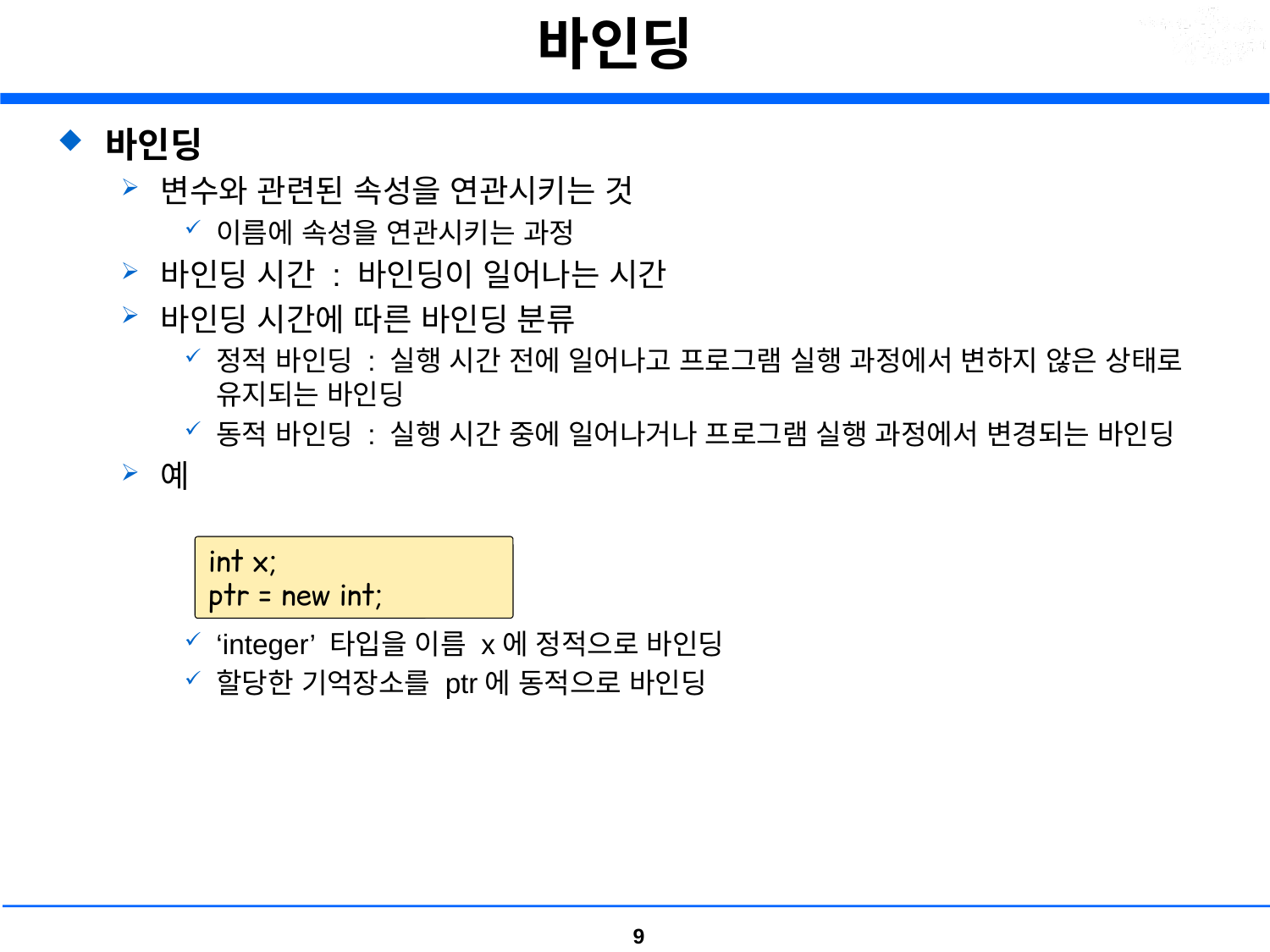

# 바인딩
바인딩
변수와 관련된 속성을 연관시키는 것
이름에 속성을 연관시키는 과정
바인딩 시간 : 바인딩이 일어나는 시간
바인딩 시간에 따른 바인딩 분류
정적 바인딩 : 실행 시간 전에 일어나고 프로그램 실행 과정에서 변하지 않은 상태로 유지되는 바인딩
동적 바인딩 : 실행 시간 중에 일어나거나 프로그램 실행 과정에서 변경되는 바인딩
예

‘integer’ 타입을 이름 x에 정적으로 바인딩
할당한 기억장소를 ptr에 동적으로 바인딩

int x;
ptr = new int;